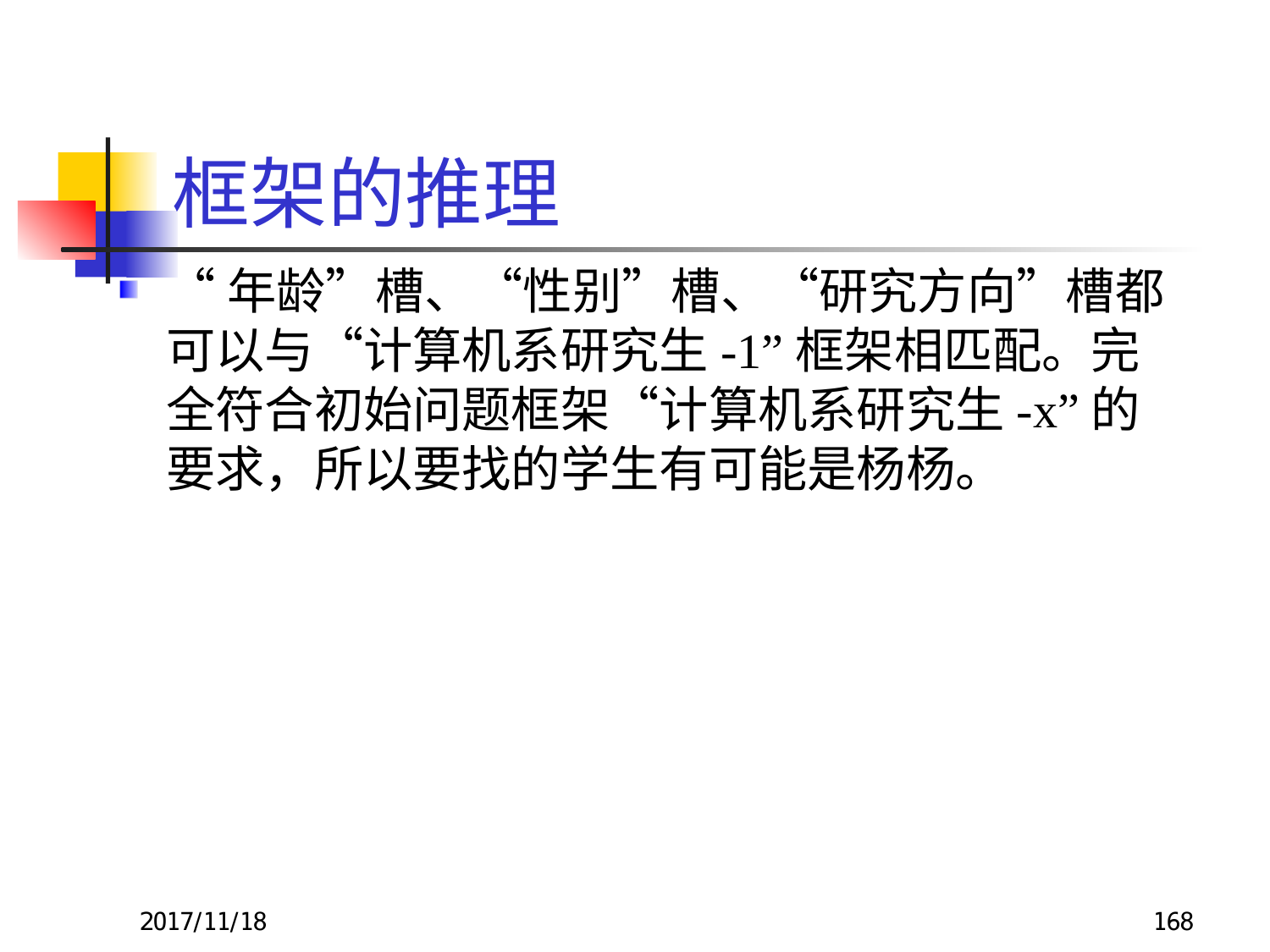

# 框架的推理
“年龄”槽、“性别”槽、“研究方向”槽都可以与“计算机系研究生-1”框架相匹配。完全符合初始问题框架“计算机系研究生-x”的要求，所以要找的学生有可能是杨杨。
2017/11/18
168